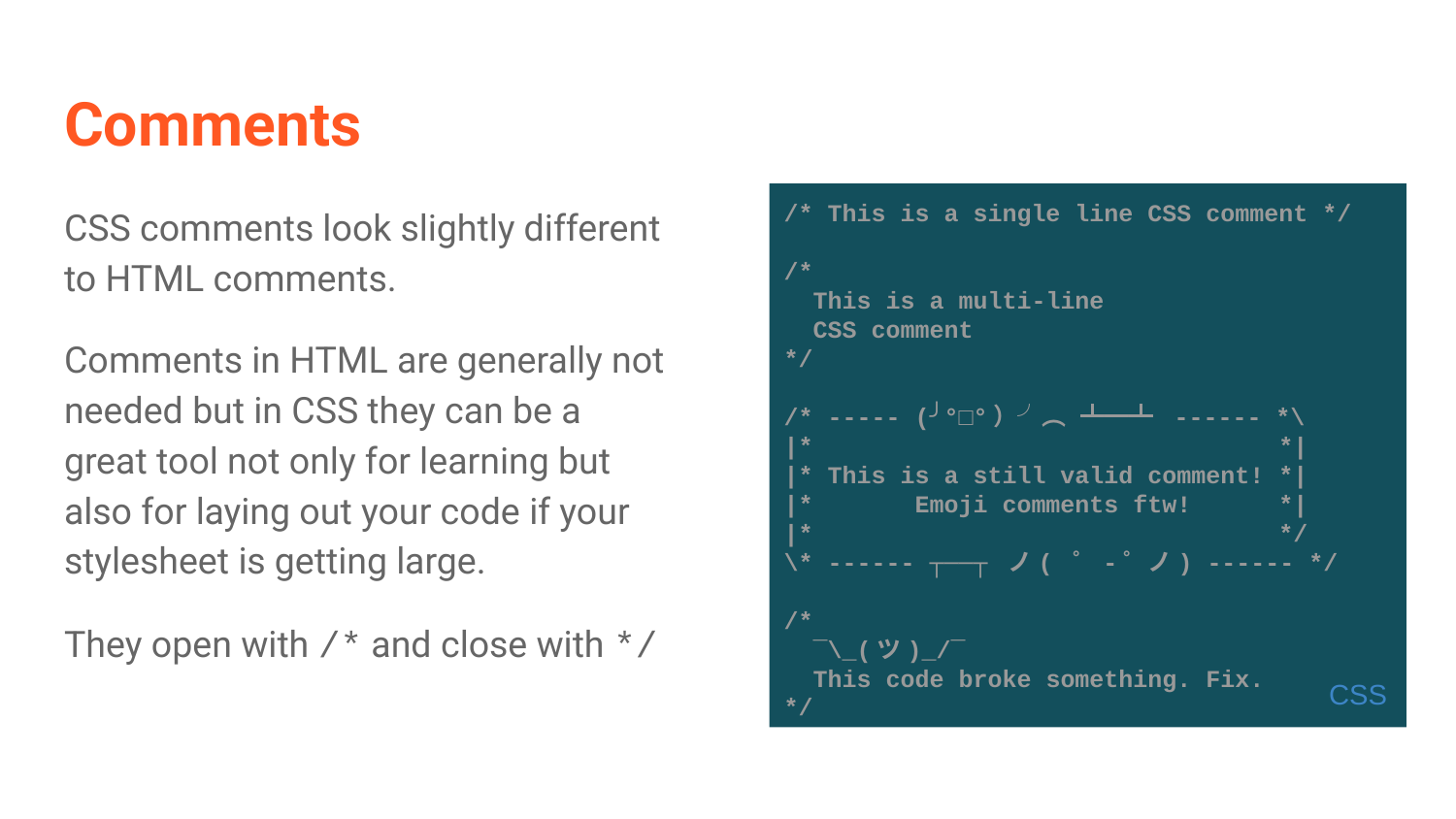

# Comments
CSS comments look slightly different to HTML comments.
Comments in HTML are generally not needed but in CSS they can be a great tool not only for learning but also for laying out your code if your stylesheet is getting large.
They open with /* and close with */
/* This is a single line CSS comment */

/*
  This is a multi-line
  CSS comment
*/

/* ----- (╯°□°）╯︵ ┻━┻ ------ *\
|*                                *|
|* This is a still valid comment! *|
|*       Emoji comments ftw!      *|
|*                                */
\* ------ ┬──┬ ノ( ゜-゜ノ) ------ */

/*
  ¯\_(ツ)_/¯
  This code broke something. Fix.
*/
CSS